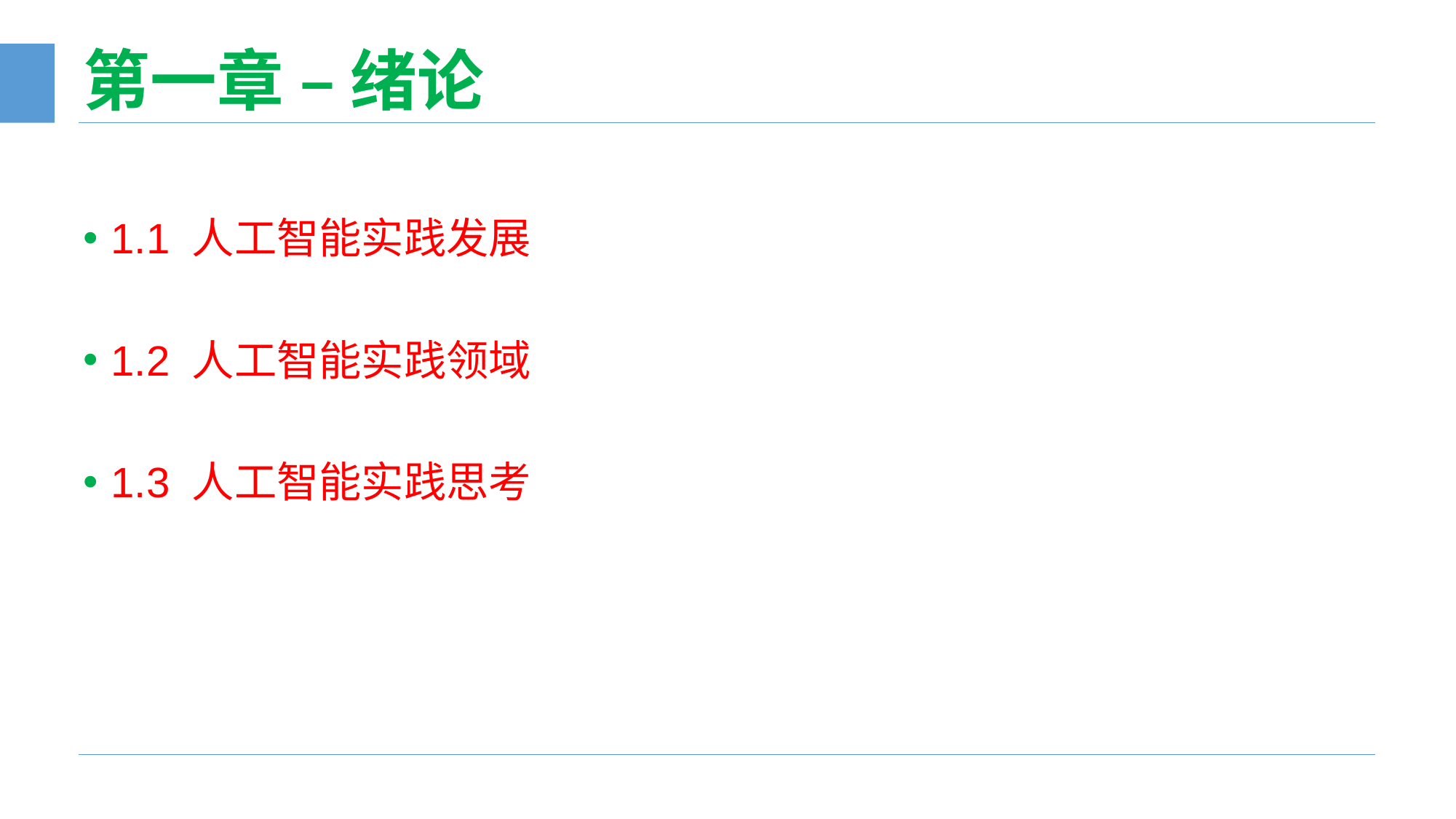

# 第一章 – 绪论

1.1 人工智能实践发展

1.2 人工智能实践领域

1.3 人工智能实践思考